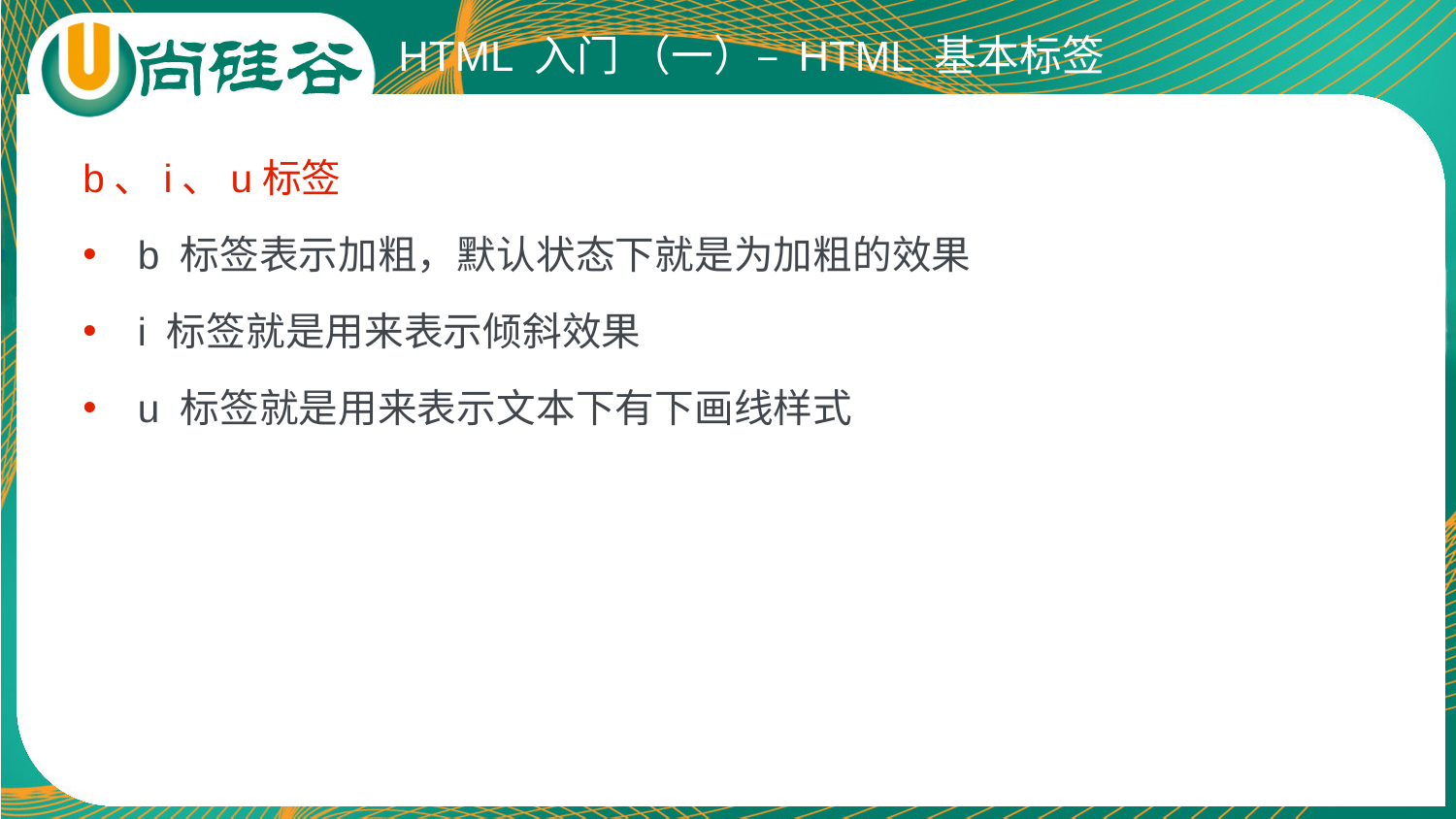

# HTML 入门 （一）– HTML 基本标签
b、i、u标签
b 标签表示加粗，默认状态下就是为加粗的效果
i 标签就是用来表示倾斜效果
u 标签就是用来表示文本下有下画线样式